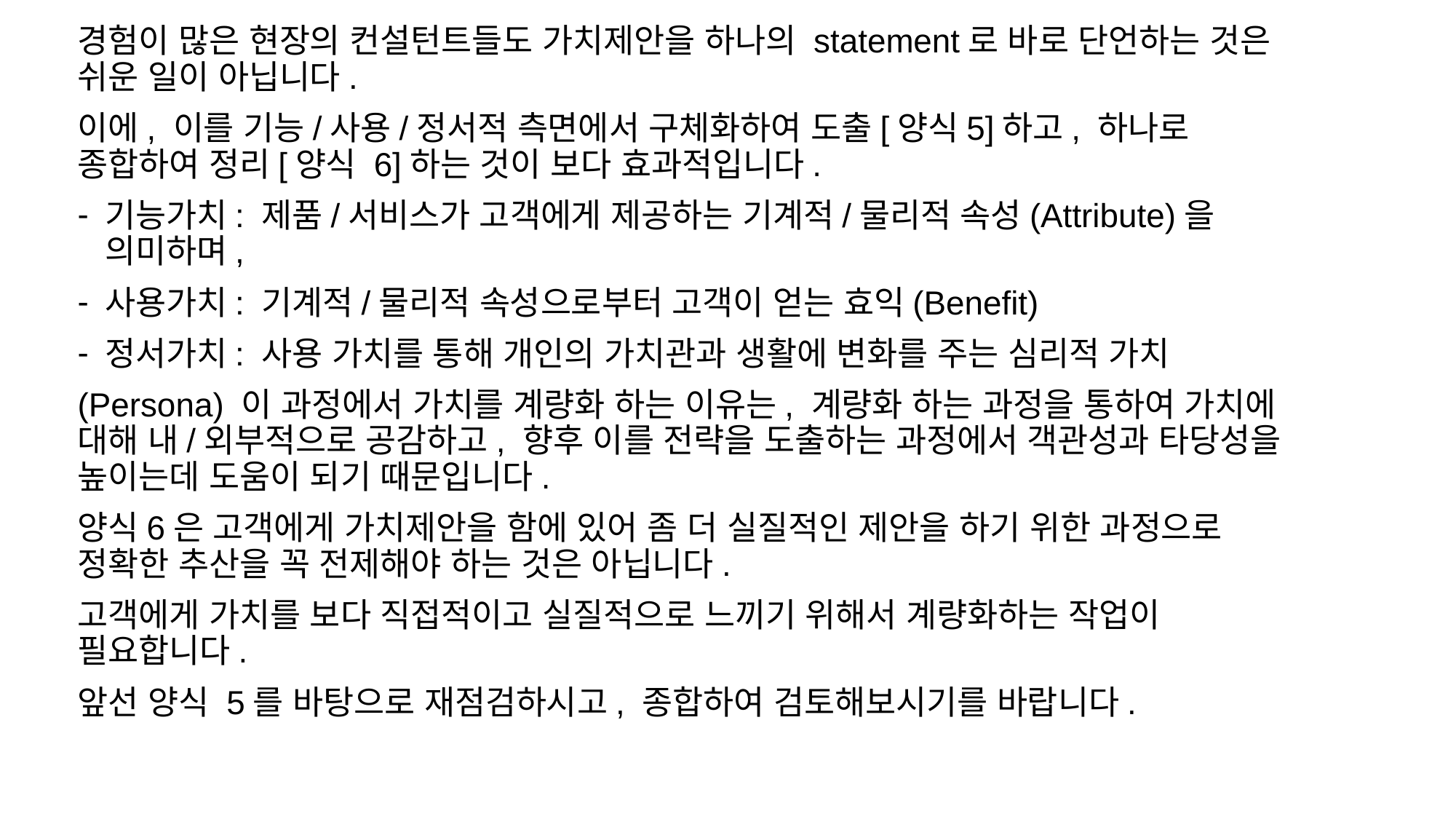

경험이 많은 현장의 컨설턴트들도 가치제안을 하나의 statement로 바로 단언하는 것은 쉬운 일이 아닙니다.
이에, 이를 기능/사용/정서적 측면에서 구체화하여 도출[양식5]하고, 하나로 종합하여 정리[양식 6]하는 것이 보다 효과적입니다.
기능가치: 제품/서비스가 고객에게 제공하는 기계적/물리적 속성(Attribute)을 의미하며,
사용가치: 기계적/물리적 속성으로부터 고객이 얻는 효익(Benefit)
정서가치: 사용 가치를 통해 개인의 가치관과 생활에 변화를 주는 심리적 가치
(Persona) 이 과정에서 가치를 계량화 하는 이유는, 계량화 하는 과정을 통하여 가치에 대해 내/외부적으로 공감하고, 향후 이를 전략을 도출하는 과정에서 객관성과 타당성을 높이는데 도움이 되기 때문입니다.
양식6은 고객에게 가치제안을 함에 있어 좀 더 실질적인 제안을 하기 위한 과정으로 정확한 추산을 꼭 전제해야 하는 것은 아닙니다.
고객에게 가치를 보다 직접적이고 실질적으로 느끼기 위해서 계량화하는 작업이 필요합니다.
앞선 양식 5를 바탕으로 재점검하시고, 종합하여 검토해보시기를 바랍니다.